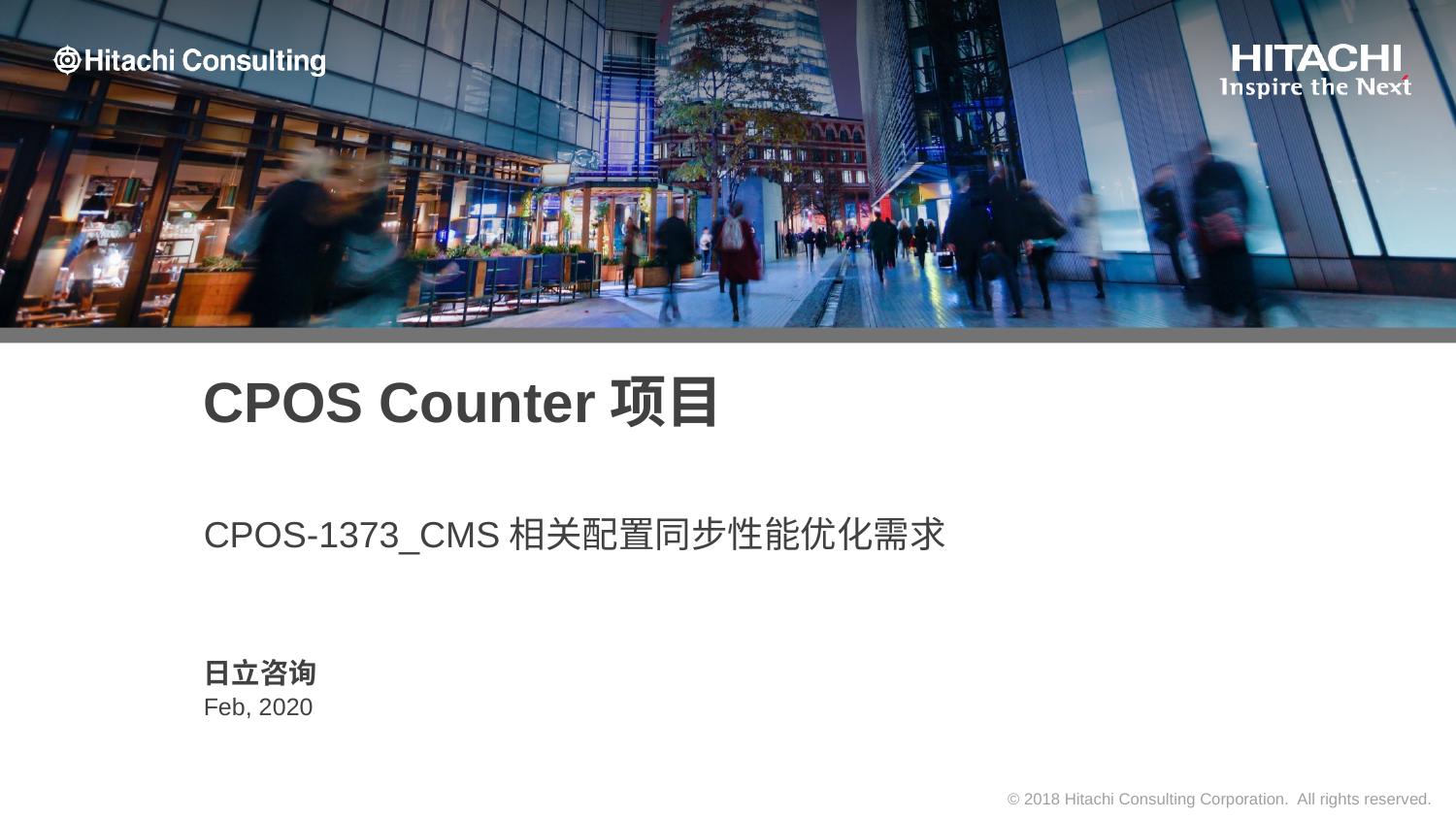

# CPOS Counter项目
CPOS-1373_CMS相关配置同步性能优化需求
日立咨询
Feb, 2020